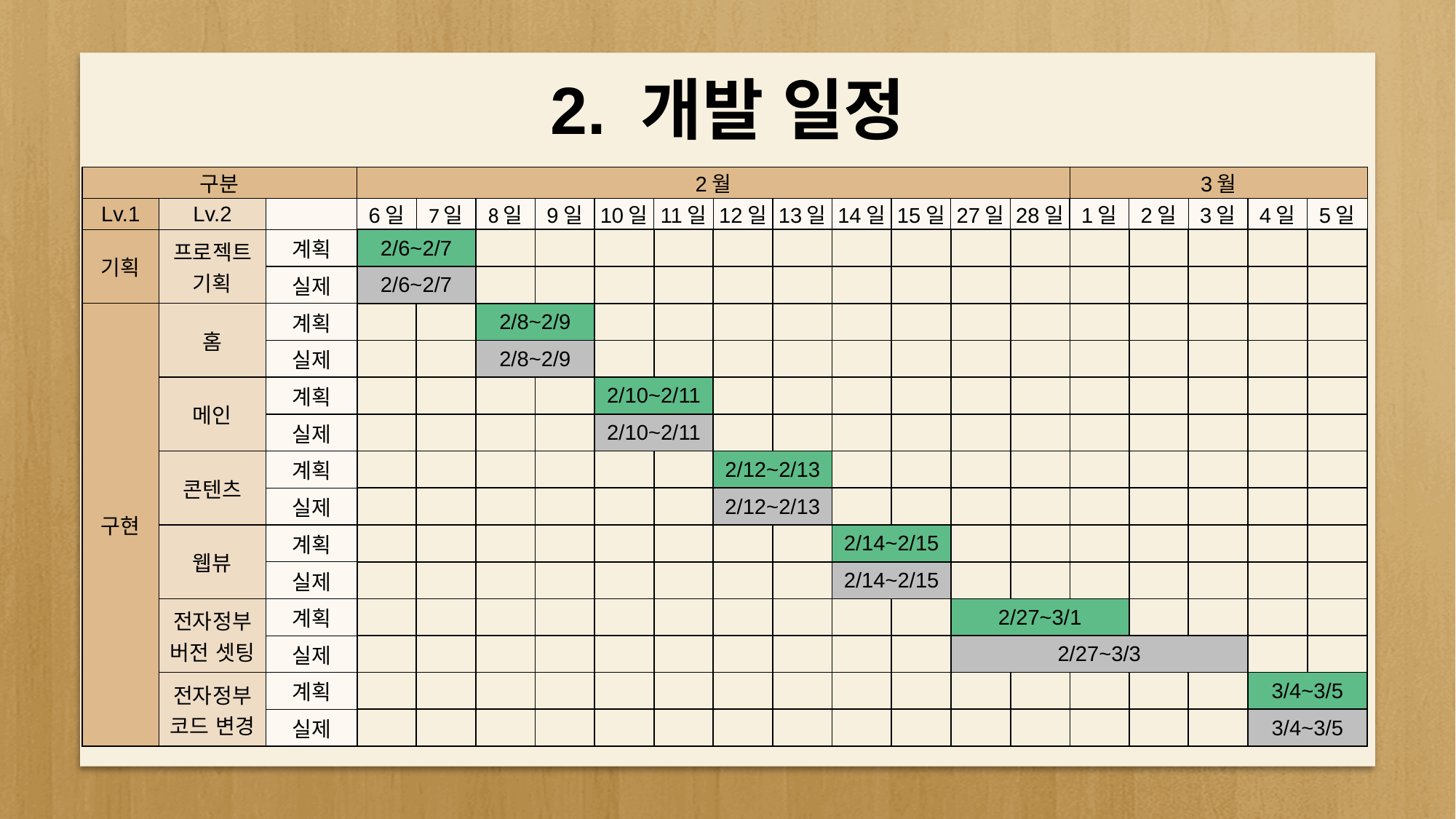

2. 개발 일정
| 구분 |  |  | 2월 |  |  |  |  |  |  |  |  |  |  |  |  |  |  |  |  | 3월 |  |  |  |  |  |  |
| --- | --- | --- | --- | --- | --- | --- | --- | --- | --- | --- | --- | --- | --- | --- | --- | --- | --- | --- | --- | --- | --- | --- | --- | --- | --- | --- |
| Lv.1 | Lv.2 |  | 6일 | 7일 | 8일 | 9일 | 10일 | 11일 | 12일 | 13일 |  | 14일 | 15일 |  | 27일 |  | 28일 |  | 1일 |  | 2일 |  | 3일 | 4일 | 5일 |  |
| 기획 | 프로젝트 기획 | 계획 | 2/6~2/7 |  |  |  |  |  |  |  |  |  |  |  |  |  |  |  |  |  |  |  |  |  |  |  |
|  |  | 실제 | 2/6~2/7 |  |  |  |  |  |  |  |  |  |  |  |  |  |  |  |  |  |  |  |  |  |  |  |
| 구현 | 홈 | 계획 |  |  | 2/8~2/9 |  |  |  |  |  |  |  |  |  |  |  |  |  |  |  |  |  |  |  |  |  |
|  |  | 실제 |  |  | 2/8~2/9 |  |  |  |  |  |  |  |  |  |  |  |  |  |  |  |  |  |  |  |  |  |
|  | 메인 | 계획 |  |  |  |  | 2/10~2/11 |  |  |  |  |  |  |  |  |  |  |  |  |  |  |  |  |  |  |  |
|  |  | 실제 |  |  |  |  | 2/10~2/11 |  |  |  |  |  |  |  |  |  |  |  |  |  |  |  |  |  |  |  |
|  | 콘텐츠 | 계획 |  |  |  |  |  |  | 2/12~2/13 |  |  |  |  |  |  |  |  |  |  |  |  |  |  |  |  |  |
|  |  | 실제 |  |  |  |  |  |  | 2/12~2/13 |  |  |  |  |  |  |  |  |  |  |  |  |  |  |  |  |  |
|  | 웹뷰 | 계획 |  |  |  |  |  |  |  |  |  | 2/14~2/15 |  |  |  |  |  |  |  |  |  |  |  |  |  |  |
|  |  | 실제 |  |  |  |  |  |  |  |  |  | 2/14~2/15 |  |  |  |  |  |  |  |  |  |  |  |  |  |  |
|  | 전자정부 버전 셋팅 | 계획 |  |  |  |  |  |  |  |  |  |  |  |  |  | 2/27~3/1 |  |  |  |  |  |  |  |  |  |  |
|  |  | 실제 |  |  |  |  |  |  |  |  |  |  |  |  |  | 2/27~3/3 |  |  |  |  |  |  |  |  |  |  |
|  | 전자정부 코드 변경 | 계획 |  |  |  |  |  |  |  |  |  |  |  |  |  |  |  |  |  |  |  |  |  | 3/4~3/5 |  |  |
|  |  | 실제 |  |  |  |  |  |  |  |  |  |  |  |  |  |  |  |  |  |  |  |  |  | 3/4~3/5 |  |  |